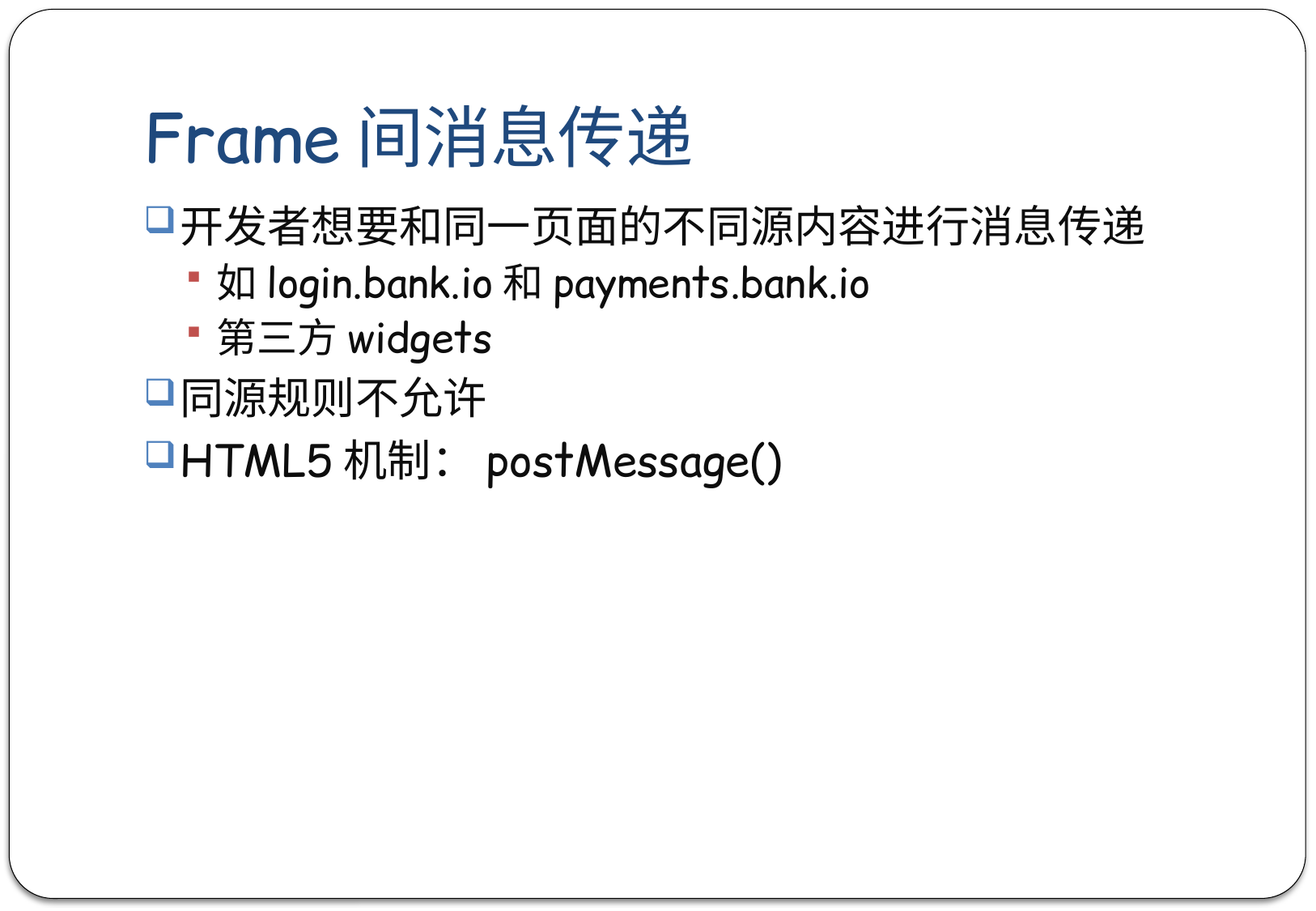

# Frame间消息传递
开发者想要和同一页面的不同源内容进行消息传递
如login.bank.io和payments.bank.io
第三方widgets
同源规则不允许
HTML5机制：postMessage()